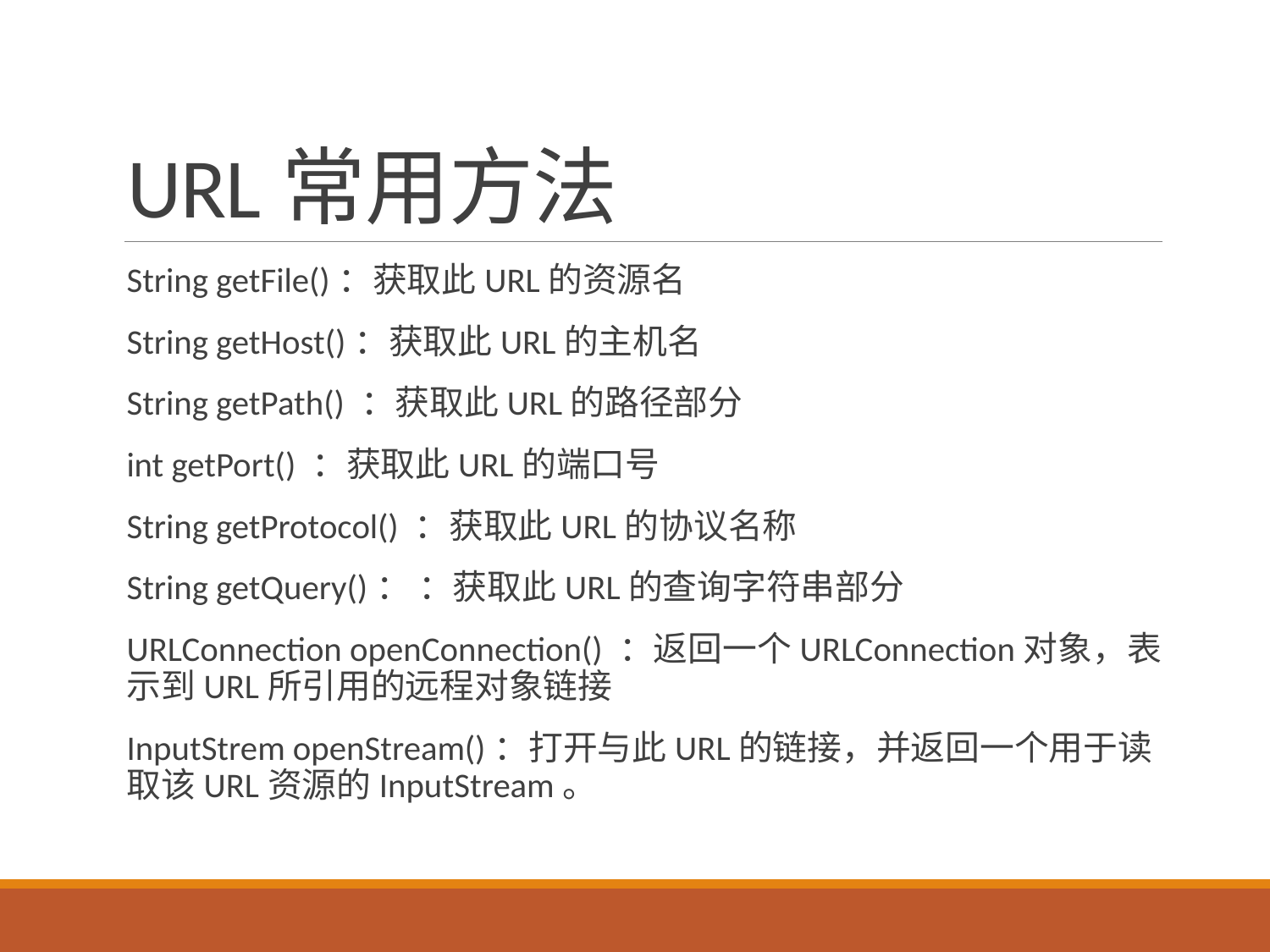

# URL常用方法
String getFile()：获取此URL的资源名
String getHost()：获取此URL的主机名
String getPath() ：获取此URL的路径部分
int getPort() ：获取此URL的端口号
String getProtocol() ：获取此URL的协议名称
String getQuery()： ：获取此URL的查询字符串部分
URLConnection openConnection() ：返回一个URLConnection对象，表示到URL所引用的远程对象链接
InputStrem openStream()：打开与此URL的链接，并返回一个用于读取该URL资源的InputStream。